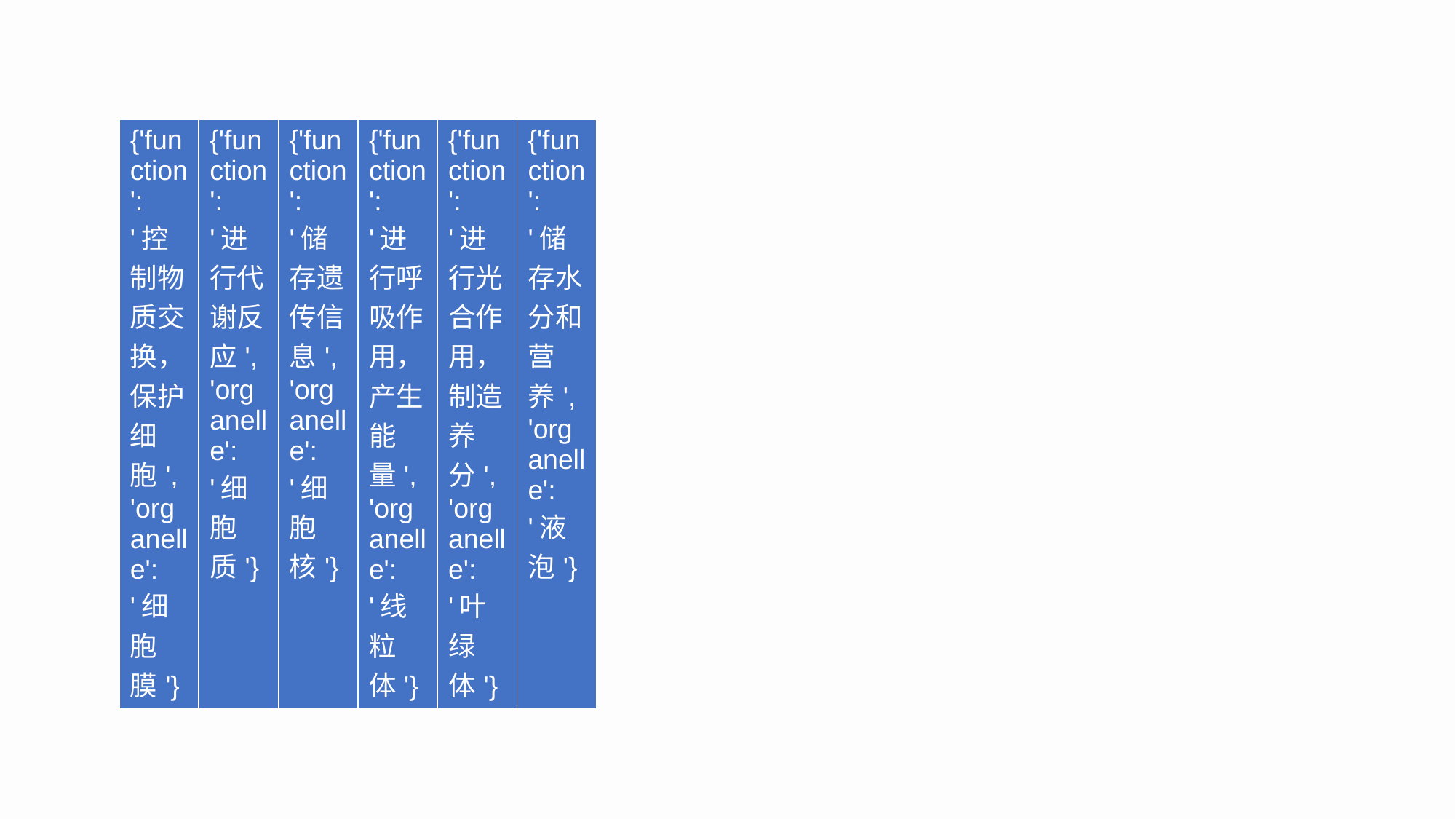

#
| {'function': '控制物质交换，保护细胞', 'organelle': '细胞膜'} | {'function': '进行代谢反应', 'organelle': '细胞质'} | {'function': '储存遗传信息', 'organelle': '细胞核'} | {'function': '进行呼吸作用，产生能量', 'organelle': '线粒体'} | {'function': '进行光合作用，制造养分', 'organelle': '叶绿体'} | {'function': '储存水分和营养', 'organelle': '液泡'} |
| --- | --- | --- | --- | --- | --- |